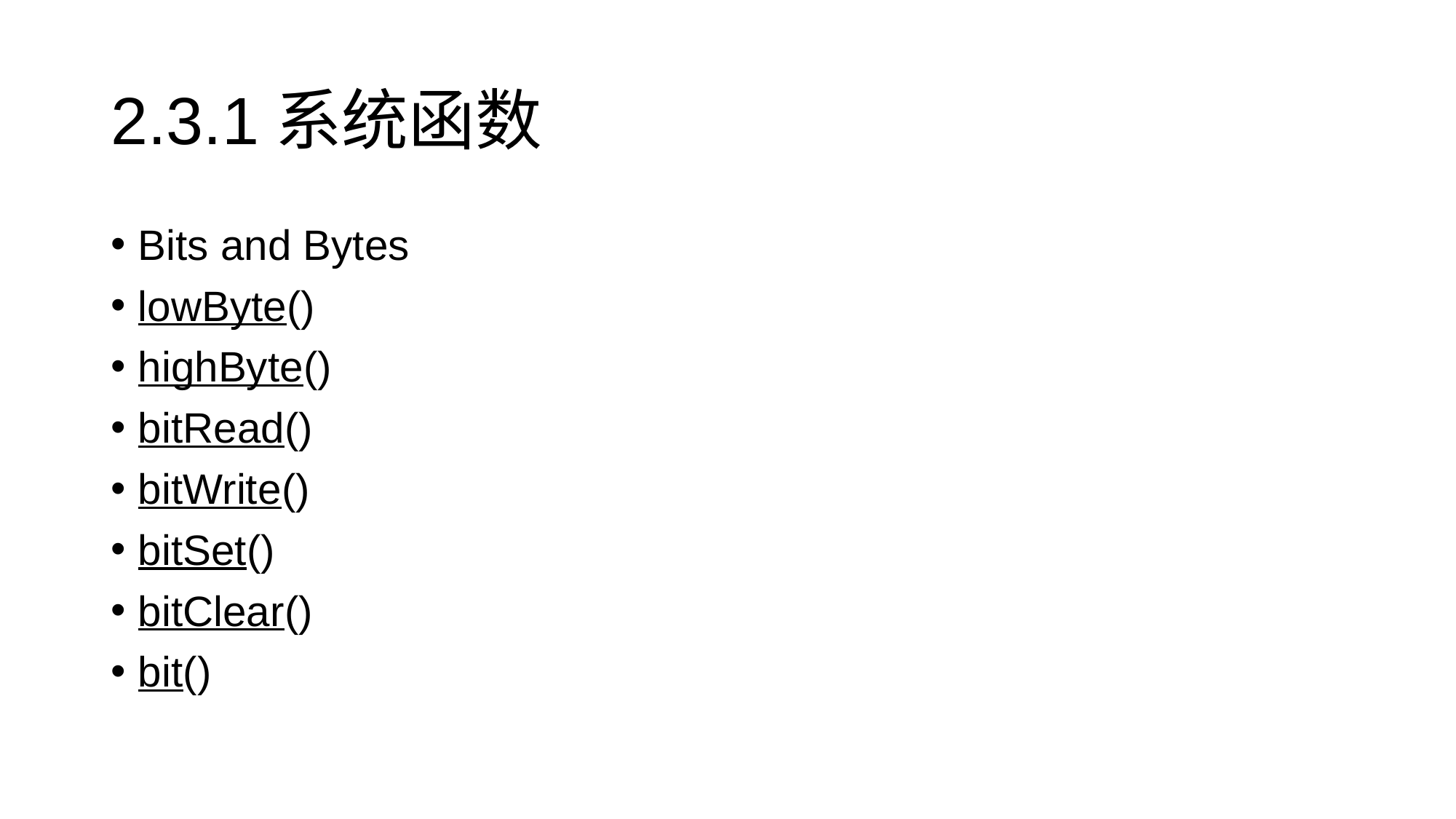

# 2.3.1系统函数
Bits and Bytes
lowByte()
highByte()
bitRead()
bitWrite()
bitSet()
bitClear()
bit()